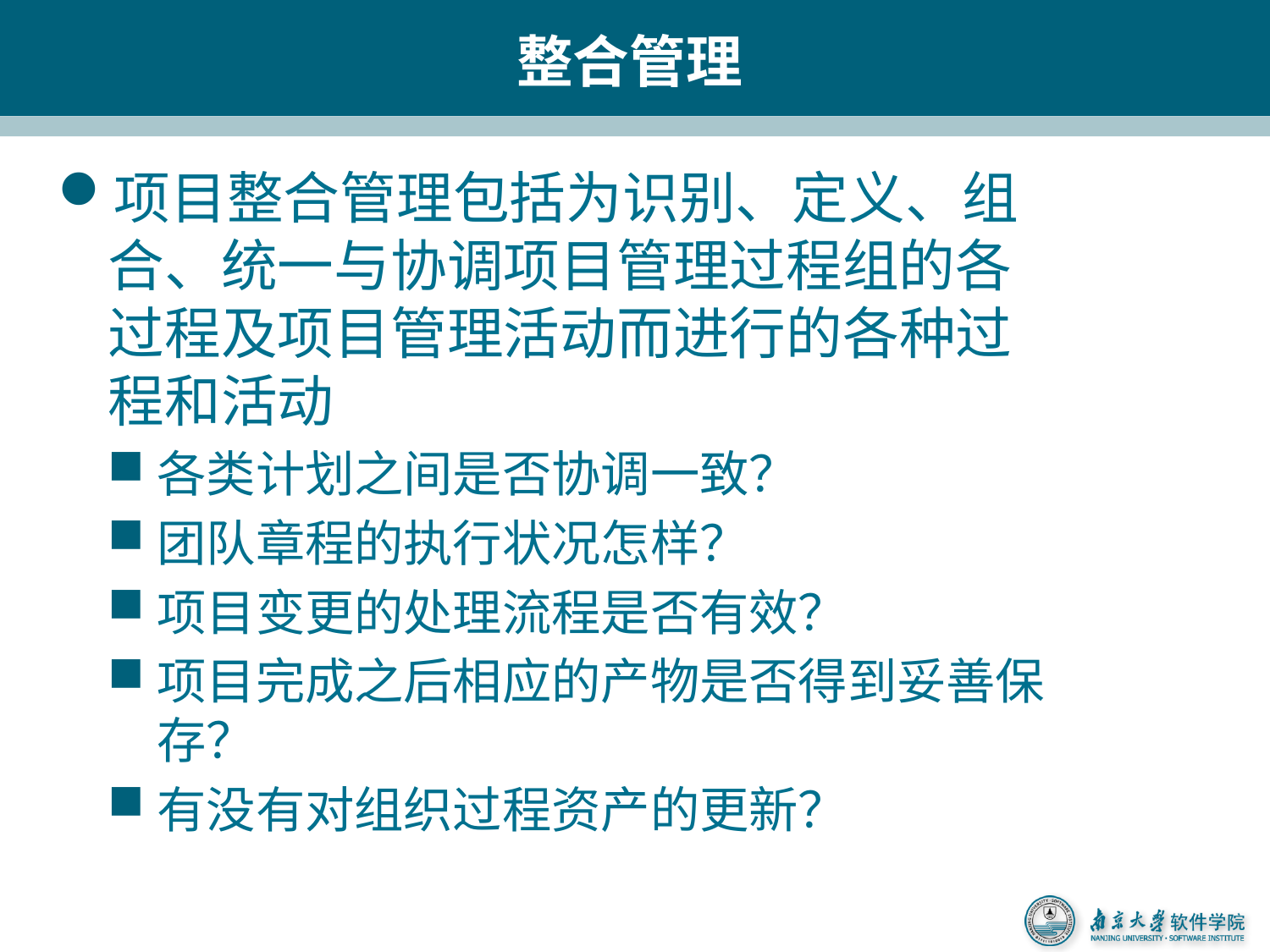

# 整合管理
项目整合管理包括为识别、定义、组合、统一与协调项目管理过程组的各过程及项目管理活动而进行的各种过程和活动
各类计划之间是否协调一致？
团队章程的执行状况怎样？
项目变更的处理流程是否有效？
项目完成之后相应的产物是否得到妥善保存？
有没有对组织过程资产的更新？